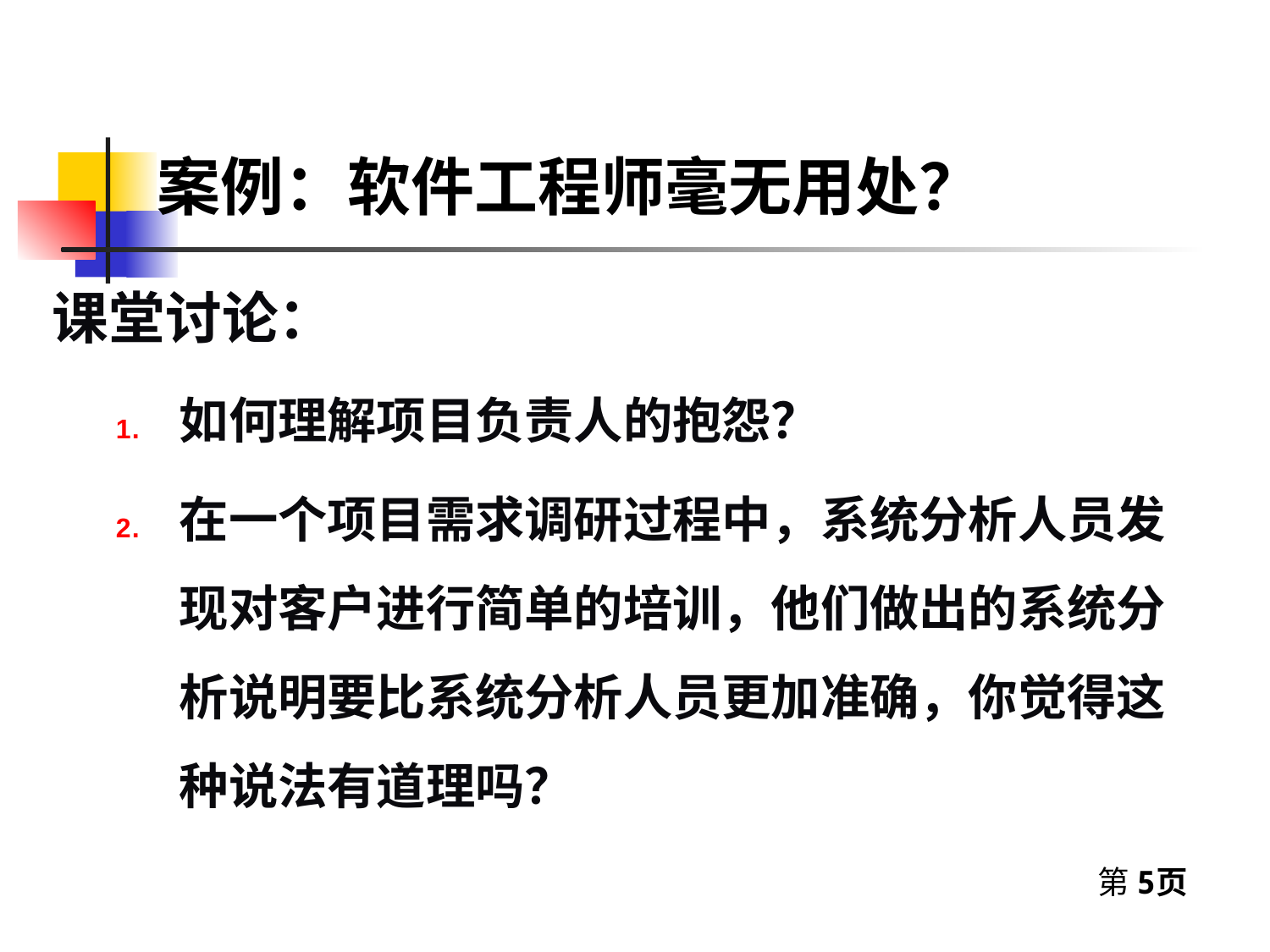

案例：软件工程师毫无用处？
课堂讨论：
如何理解项目负责人的抱怨？
在一个项目需求调研过程中，系统分析人员发现对客户进行简单的培训，他们做出的系统分析说明要比系统分析人员更加准确，你觉得这种说法有道理吗？